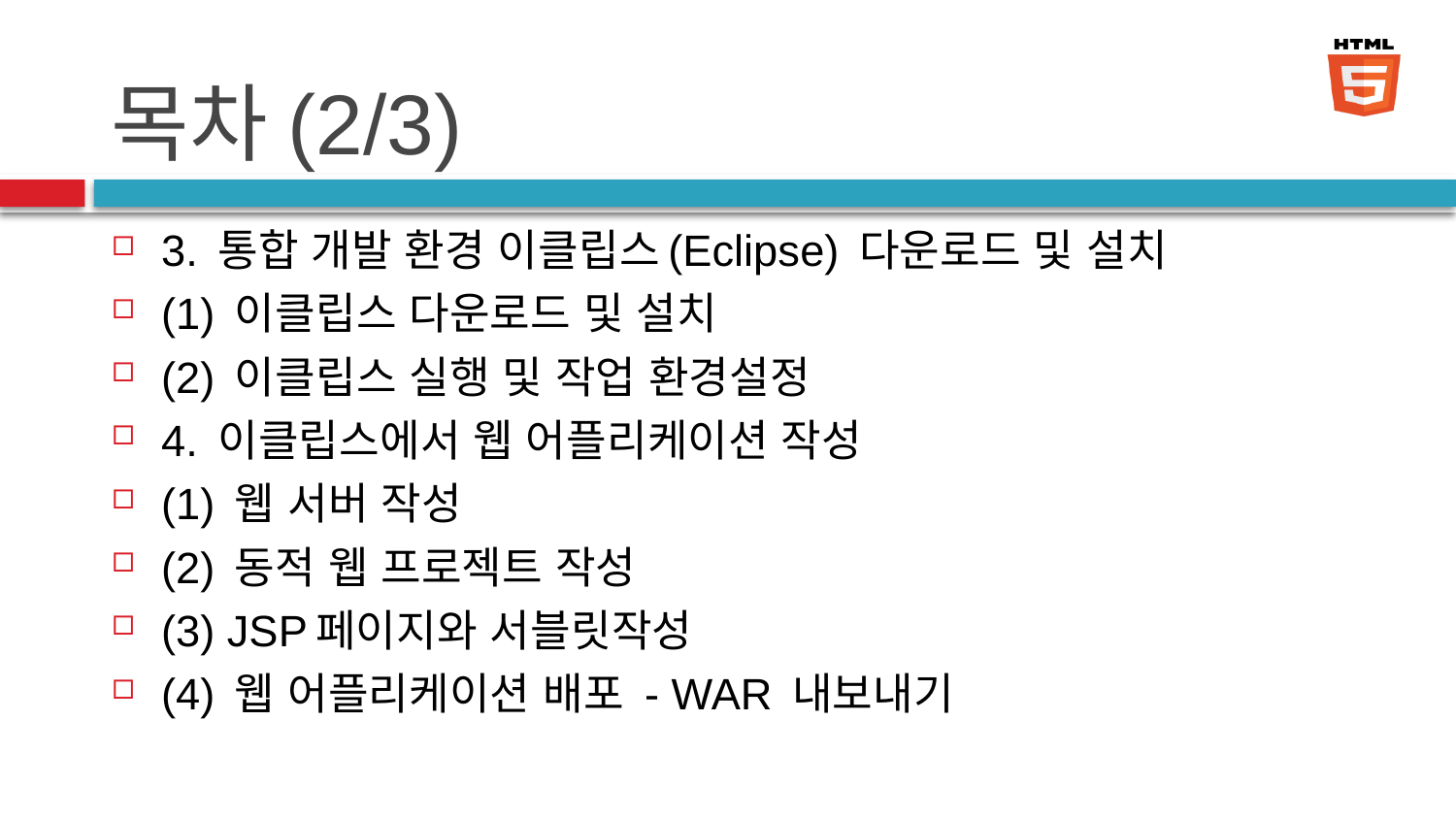

# 목차(2/3)
3. 통합 개발 환경 이클립스(Eclipse) 다운로드 및 설치
(1) 이클립스 다운로드 및 설치
(2) 이클립스 실행 및 작업 환경설정
4. 이클립스에서 웹 어플리케이션 작성
(1) 웹 서버 작성
(2) 동적 웹 프로젝트 작성
(3) JSP페이지와 서블릿작성
(4) 웹 어플리케이션 배포 - WAR 내보내기